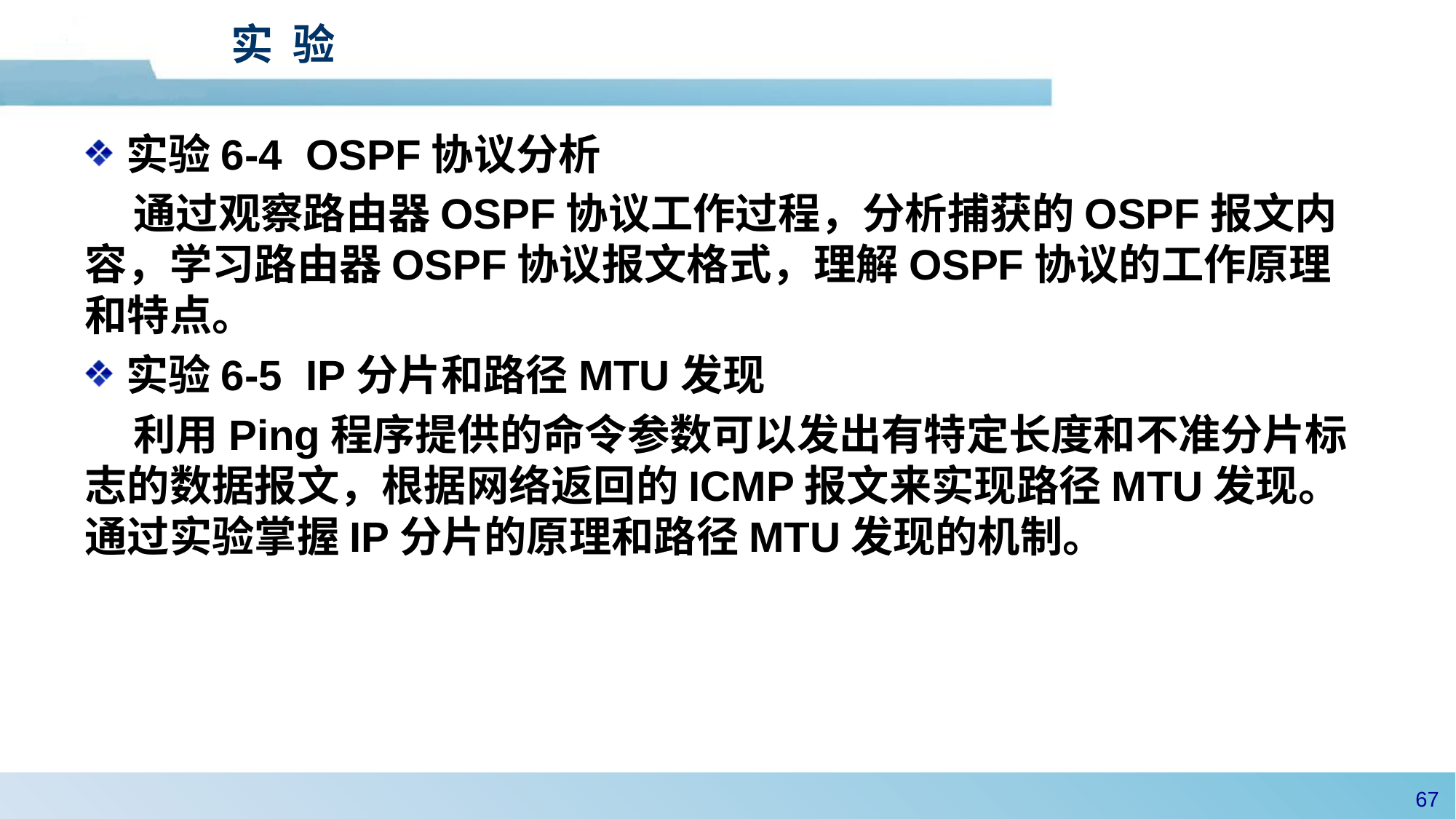

# 实  验
实验6-4  OSPF协议分析
    通过观察路由器OSPF协议工作过程，分析捕获的OSPF报文内容，学习路由器OSPF协议报文格式，理解OSPF协议的工作原理和特点。
实验6-5  IP分片和路径MTU发现
    利用Ping程序提供的命令参数可以发出有特定长度和不准分片标志的数据报文，根据网络返回的ICMP报文来实现路径MTU发现。通过实验掌握IP分片的原理和路径MTU发现的机制。
67